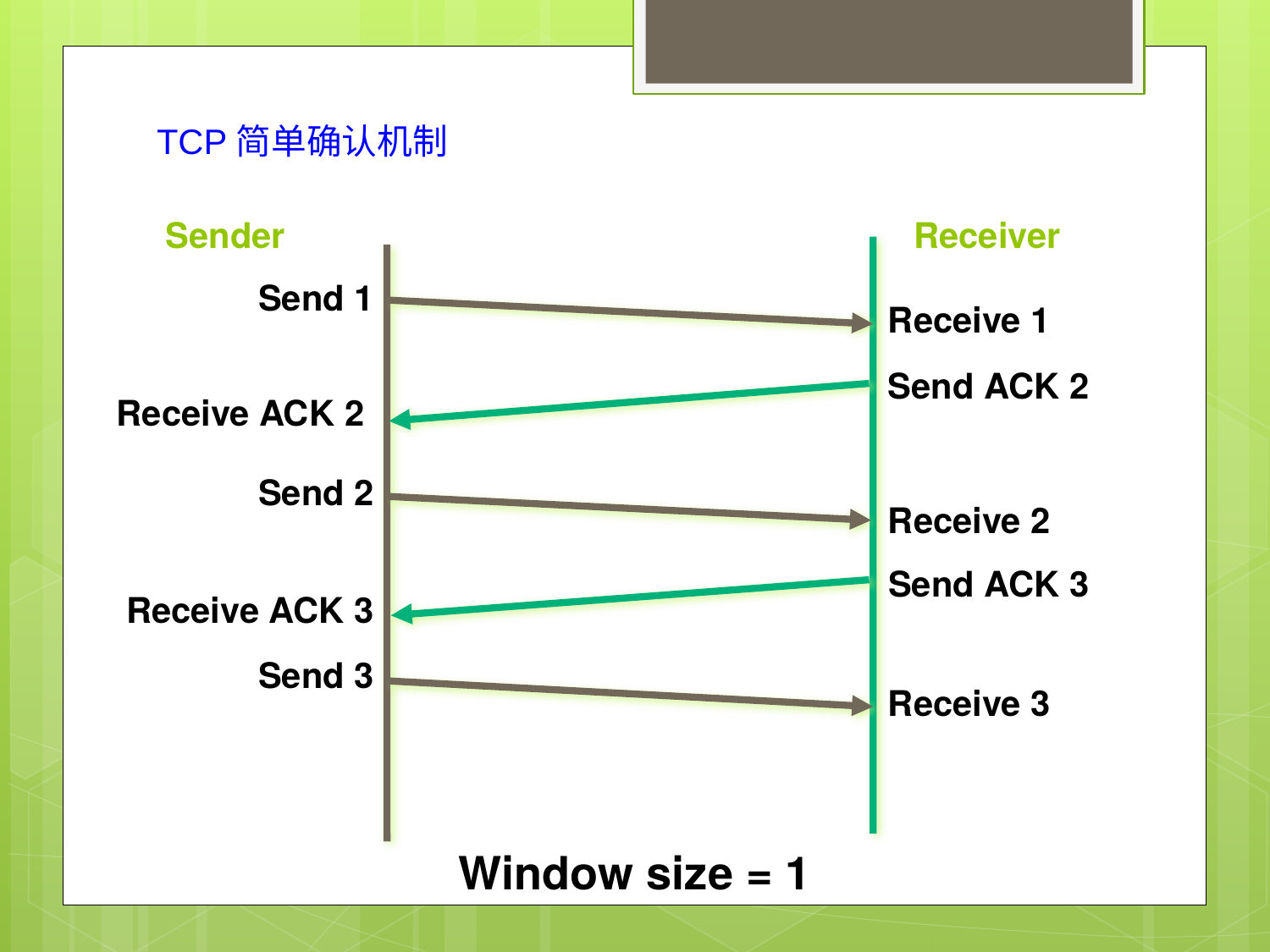

TCP简单确认机制
 Sender
 Receiver

Send 1
Receive 1

Send ACK 2

Receive ACK 2
Send 2
Receive 2

Send ACK 3

Receive ACK 3
Send 3
Receive 3

Window size = 1